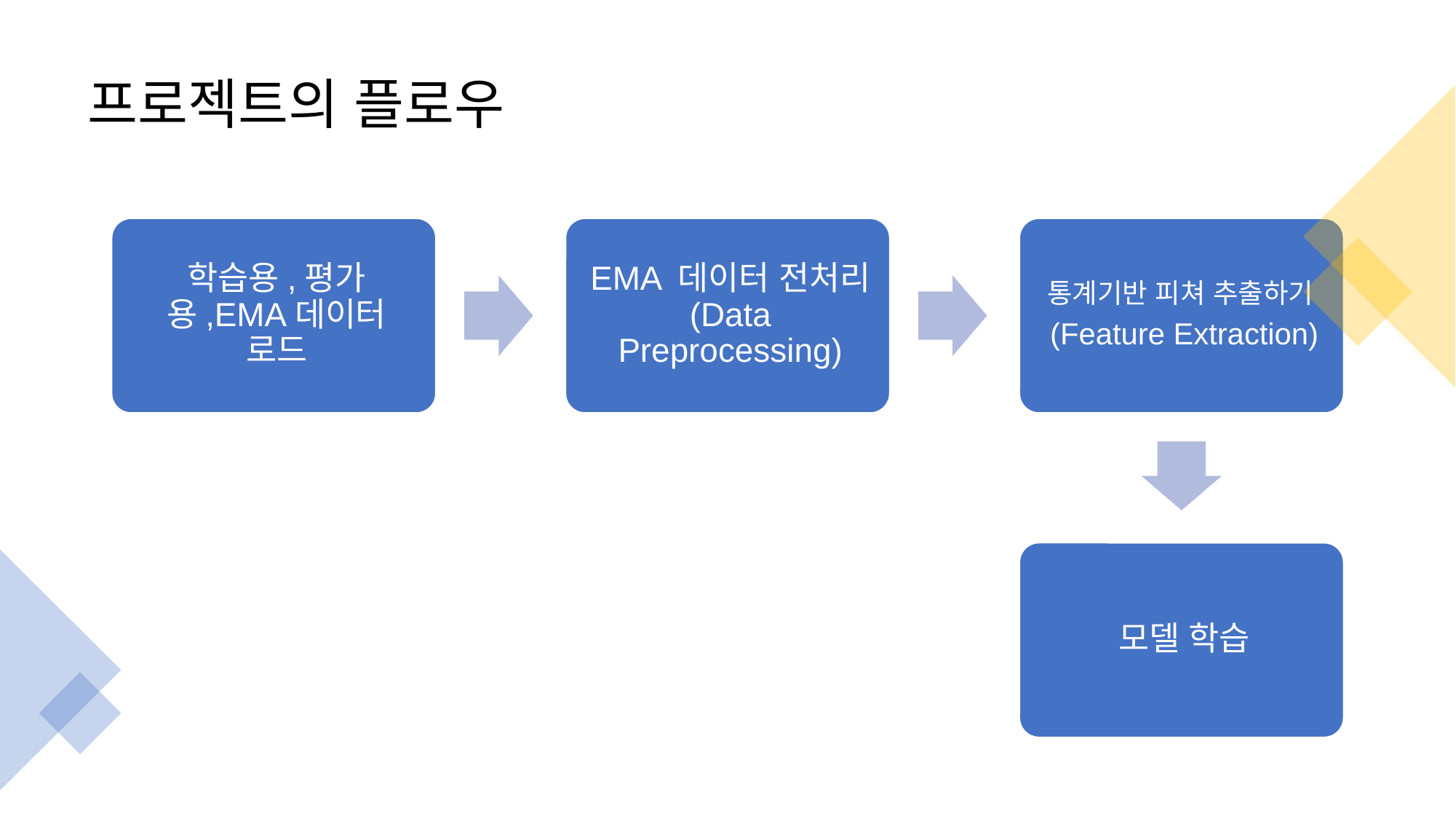

# 프로젝트의 플로우

학습용,평가용,EMA데이터 로드

EMA 데이터 전처리 (Data Preprocessing)

통계기반 피쳐 추출하기
(Feature Extraction)

모델 학습